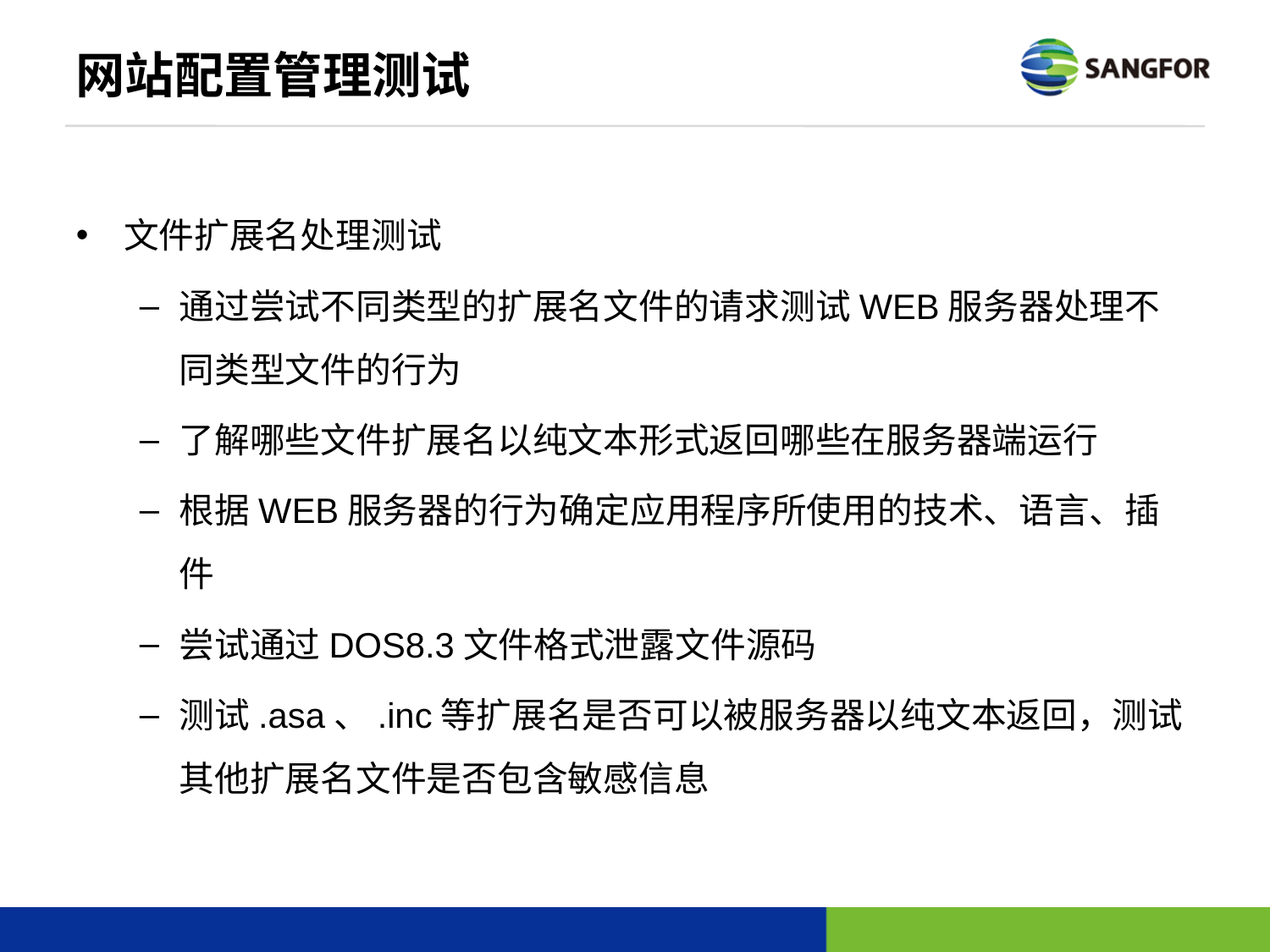

# 网站配置管理测试
文件扩展名处理测试
通过尝试不同类型的扩展名文件的请求测试WEB服务器处理不同类型文件的行为
了解哪些文件扩展名以纯文本形式返回哪些在服务器端运行
根据WEB服务器的行为确定应用程序所使用的技术、语言、插件
尝试通过DOS8.3文件格式泄露文件源码
测试.asa、.inc等扩展名是否可以被服务器以纯文本返回，测试其他扩展名文件是否包含敏感信息